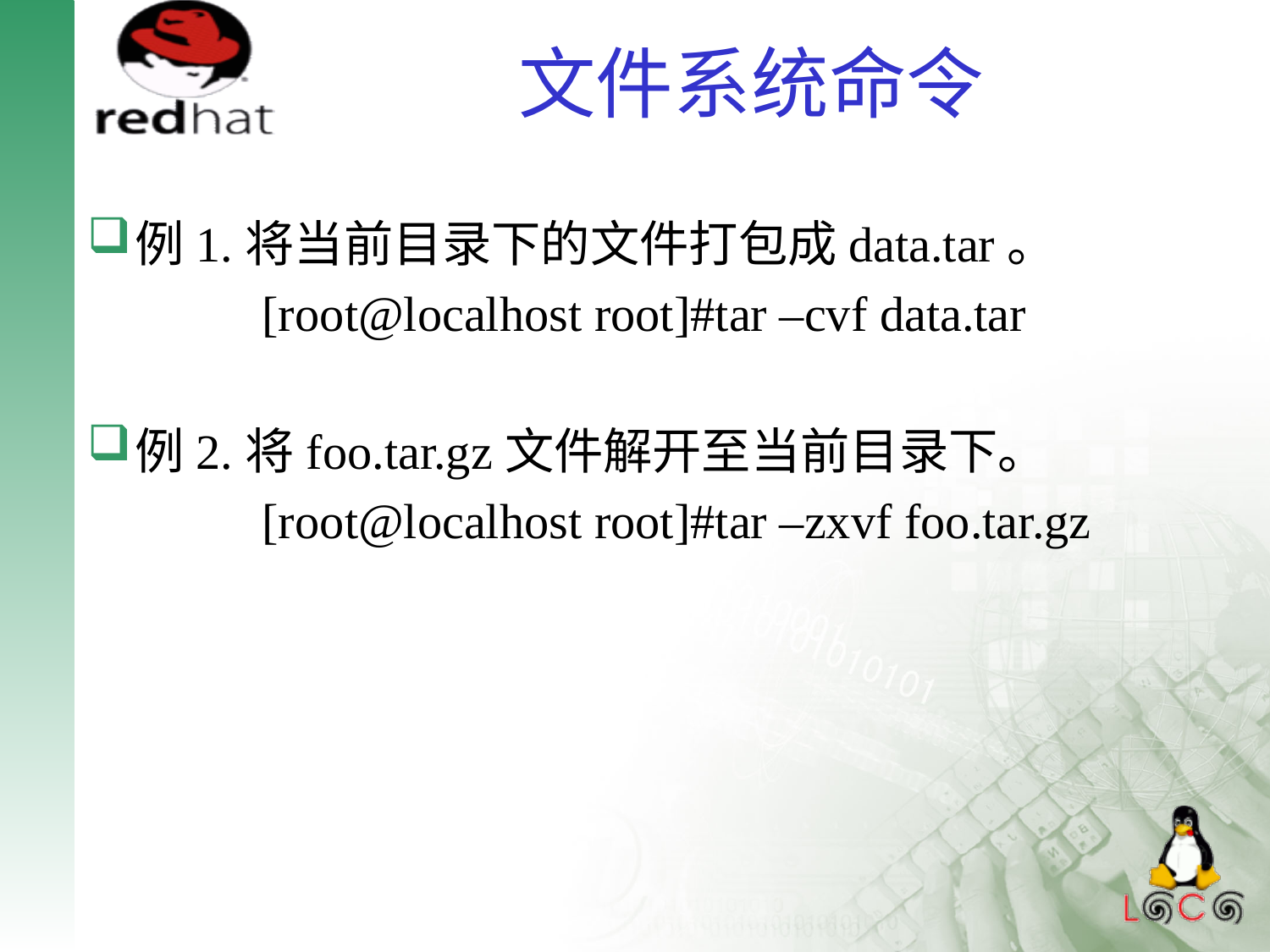

# 文件系统命令
例1.将当前目录下的文件打包成data.tar。
      	[root@localhost root]#tar –cvf data.tar

例2.将foo.tar.gz文件解开至当前目录下。
      	[root@localhost root]#tar –zxvf foo.tar.gz